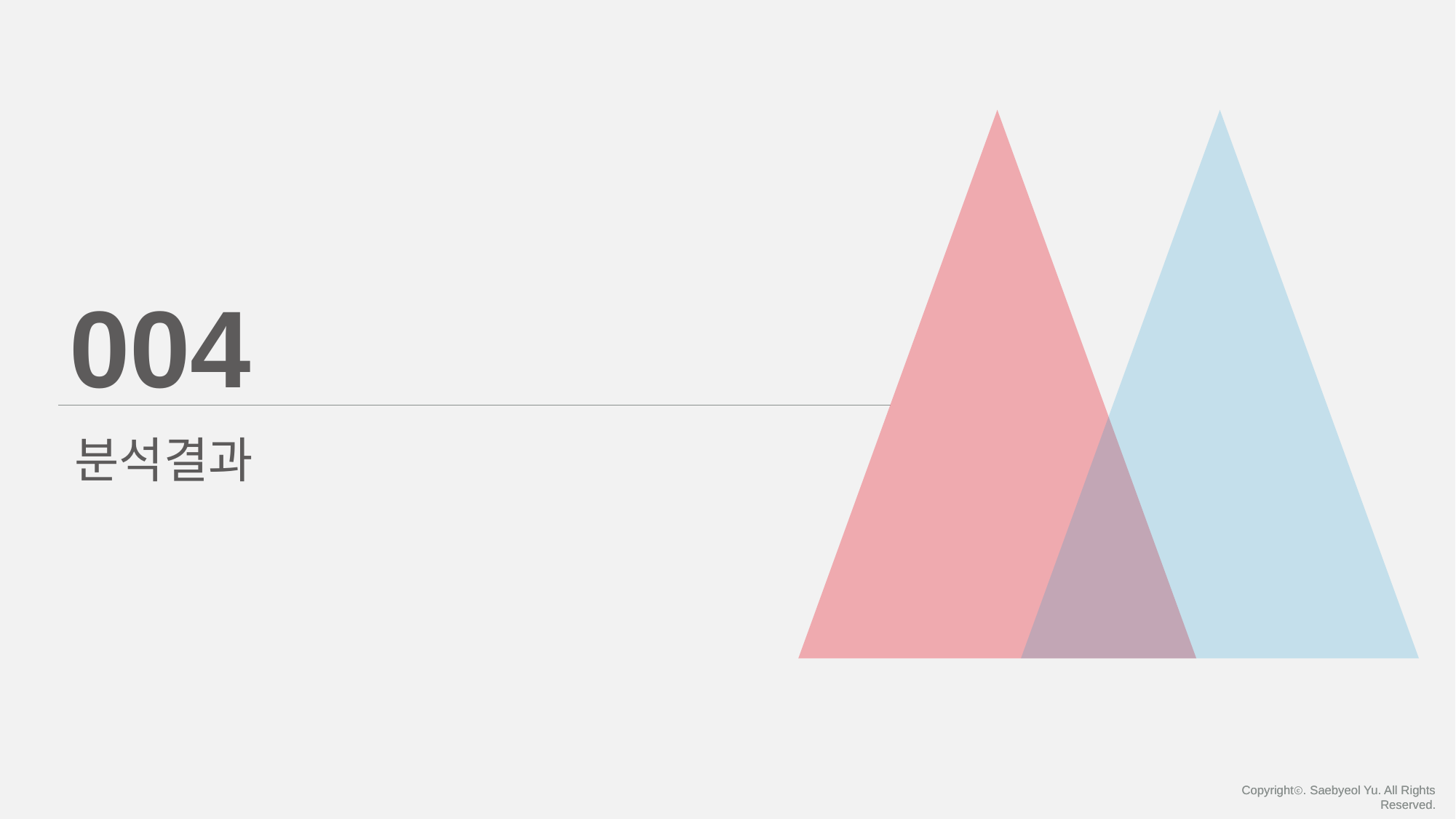

004
분석결과
Copyrightⓒ. Saebyeol Yu. All Rights Reserved.